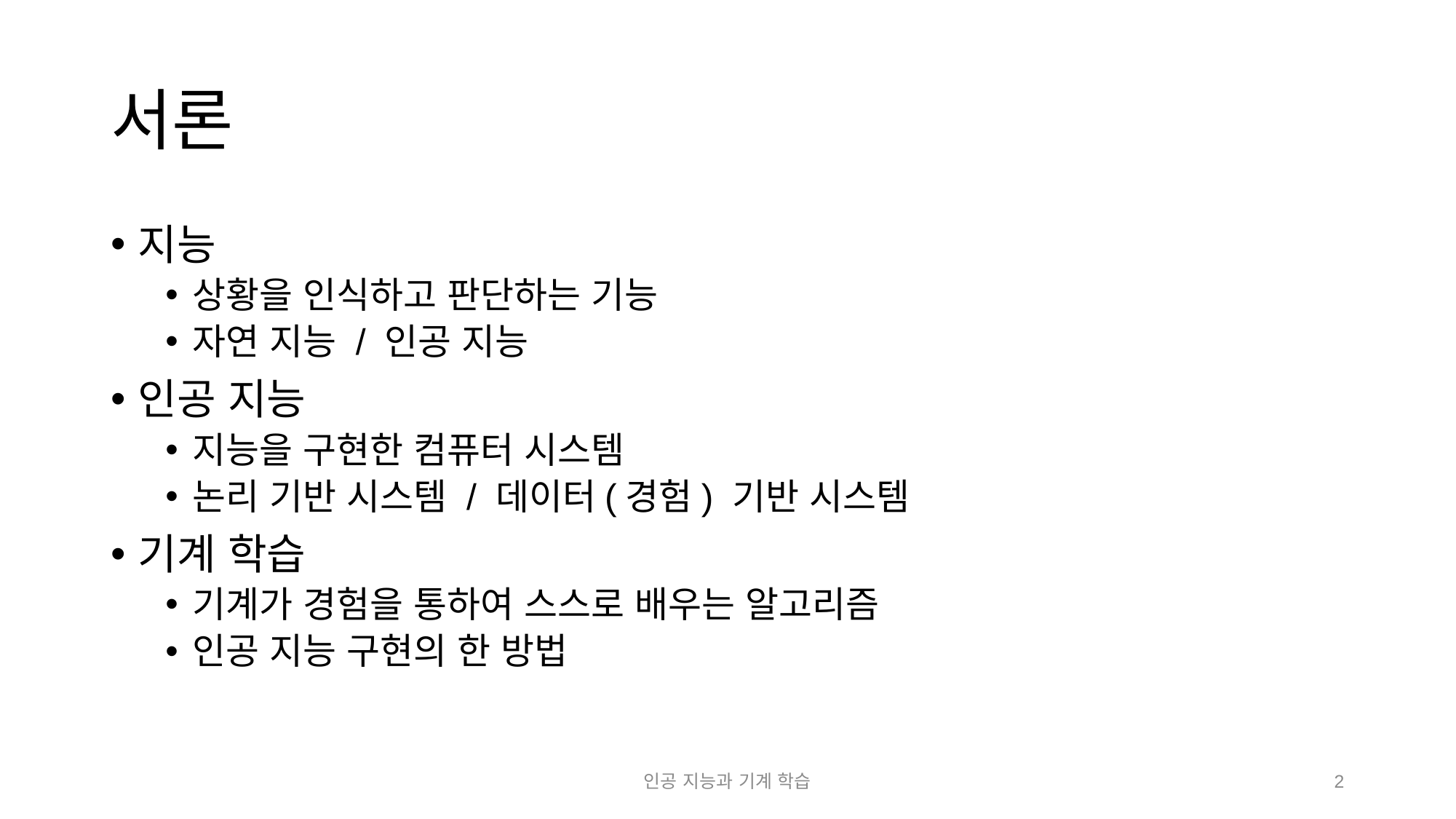

# 서론
지능
상황을 인식하고 판단하는 기능
자연 지능 / 인공 지능
인공 지능
지능을 구현한 컴퓨터 시스템
논리 기반 시스템 / 데이터(경험) 기반 시스템
기계 학습
기계가 경험을 통하여 스스로 배우는 알고리즘
인공 지능 구현의 한 방법
인공 지능과 기계 학습
2